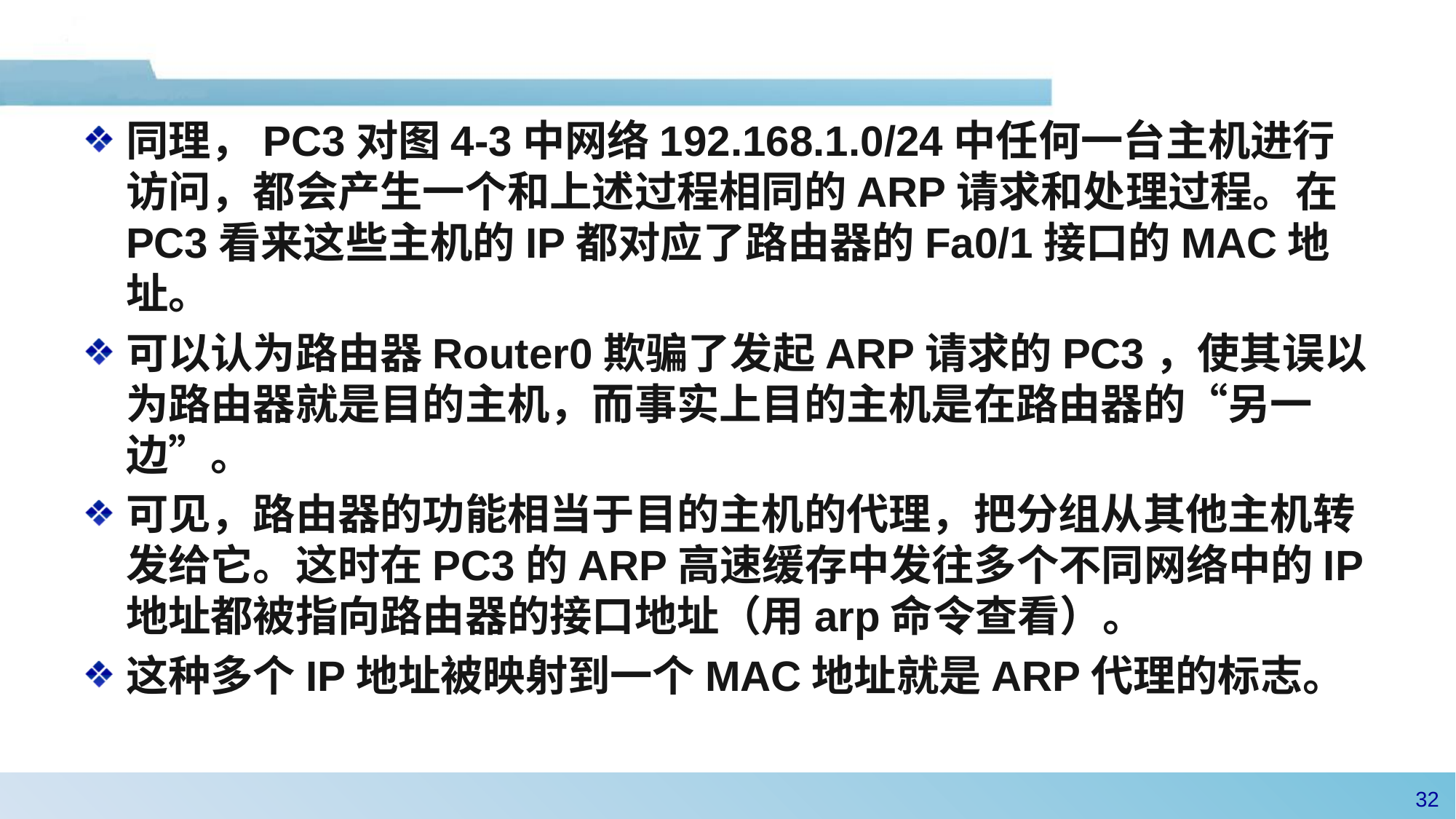

#
同理，PC3对图4-3中网络192.168.1.0/24中任何一台主机进行访问，都会产生一个和上述过程相同的ARP请求和处理过程。在PC3看来这些主机的IP都对应了路由器的Fa0/1接口的MAC地址。
可以认为路由器Router0欺骗了发起ARP请求的PC3，使其误以为路由器就是目的主机，而事实上目的主机是在路由器的“另一边”。
可见，路由器的功能相当于目的主机的代理，把分组从其他主机转发给它。这时在PC3的ARP高速缓存中发往多个不同网络中的IP地址都被指向路由器的接口地址（用arp命令查看）。
这种多个IP地址被映射到一个MAC地址就是ARP代理的标志。
32